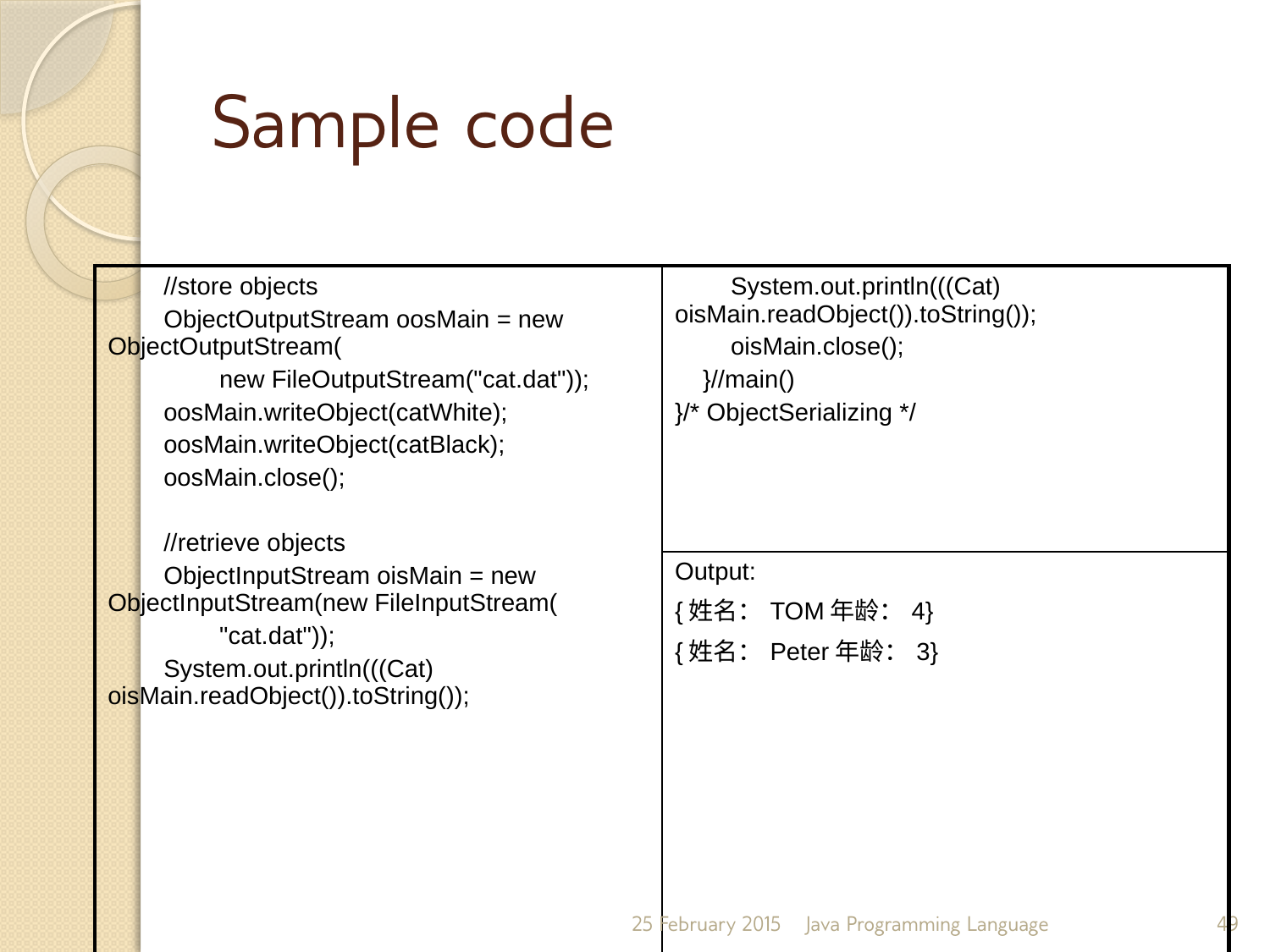

# Sample code
| //store objects ObjectOutputStream oosMain = new ObjectOutputStream( new FileOutputStream("cat.dat")); oosMain.writeObject(catWhite); oosMain.writeObject(catBlack); oosMain.close(); //retrieve objects ObjectInputStream oisMain = new ObjectInputStream(new FileInputStream( "cat.dat")); System.out.println(((Cat) oisMain.readObject()).toString()); | System.out.println(((Cat) oisMain.readObject()).toString()); oisMain.close(); }//main() }/\* ObjectSerializing \*/ |
| --- | --- |
|  | Output: {姓名：TOM年龄：4} {姓名：Peter年龄：3} |
25 February 2015
Java Programming Language
49